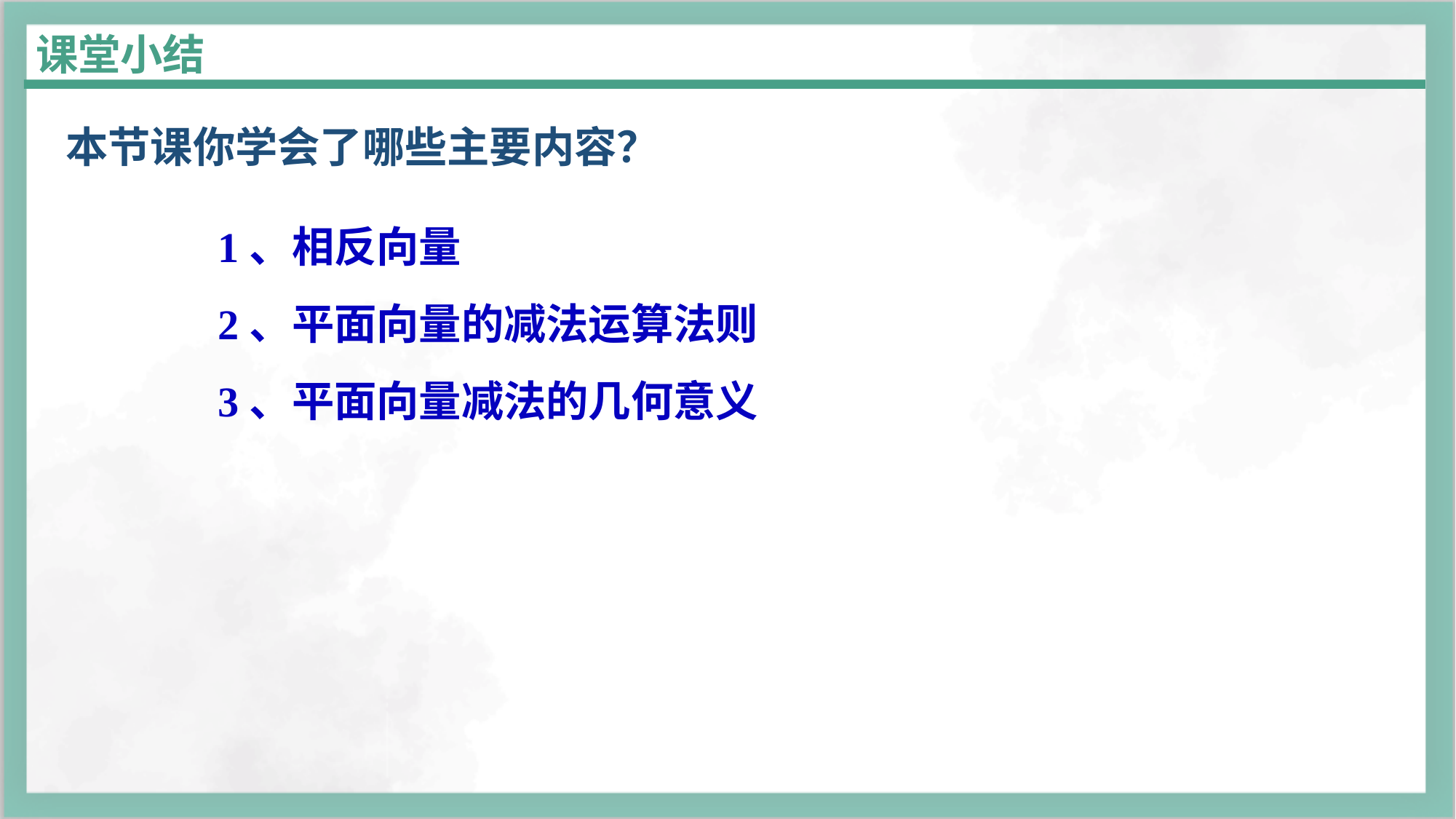

课堂小结

本节课你学会了哪些主要内容？
1、相反向量
2、平面向量的减法运算法则
3、平面向量减法的几何意义